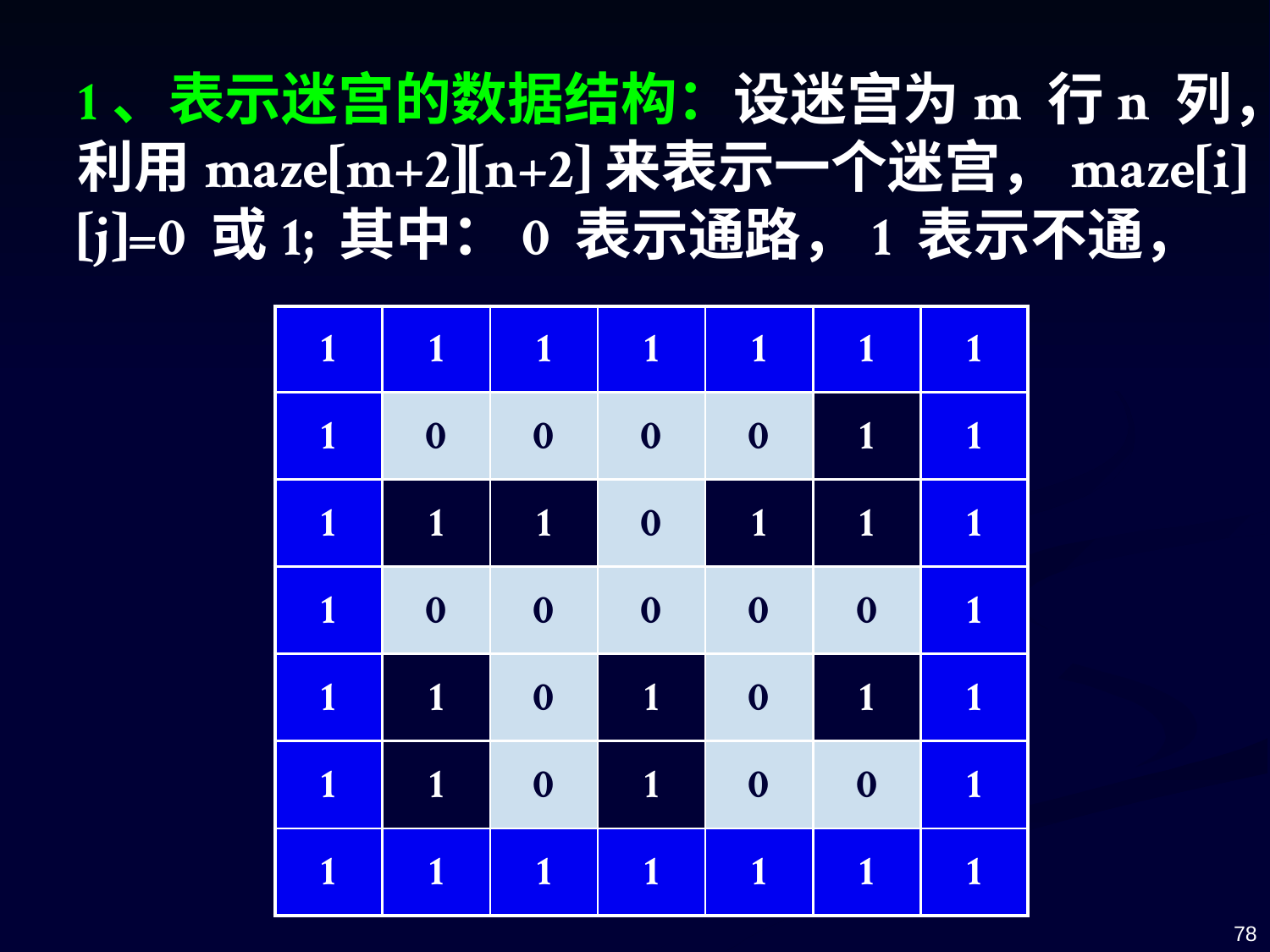

1、表示迷宫的数据结构：设迷宫为m 行n 列，利用maze[m+2][n+2]来表示一个迷宫，maze[i][j]=0 或1; 其中：0 表示通路，1 表示不通，
| 1 | 1 | 1 | 1 | 1 | 1 | 1 |
| --- | --- | --- | --- | --- | --- | --- |
| 1 | 0 | 0 | 0 | 0 | 1 | 1 |
| 1 | 1 | 1 | 0 | 1 | 1 | 1 |
| 1 | 0 | 0 | 0 | 0 | 0 | 1 |
| 1 | 1 | 0 | 1 | 0 | 1 | 1 |
| 1 | 1 | 0 | 1 | 0 | 0 | 1 |
| 1 | 1 | 1 | 1 | 1 | 1 | 1 |
78